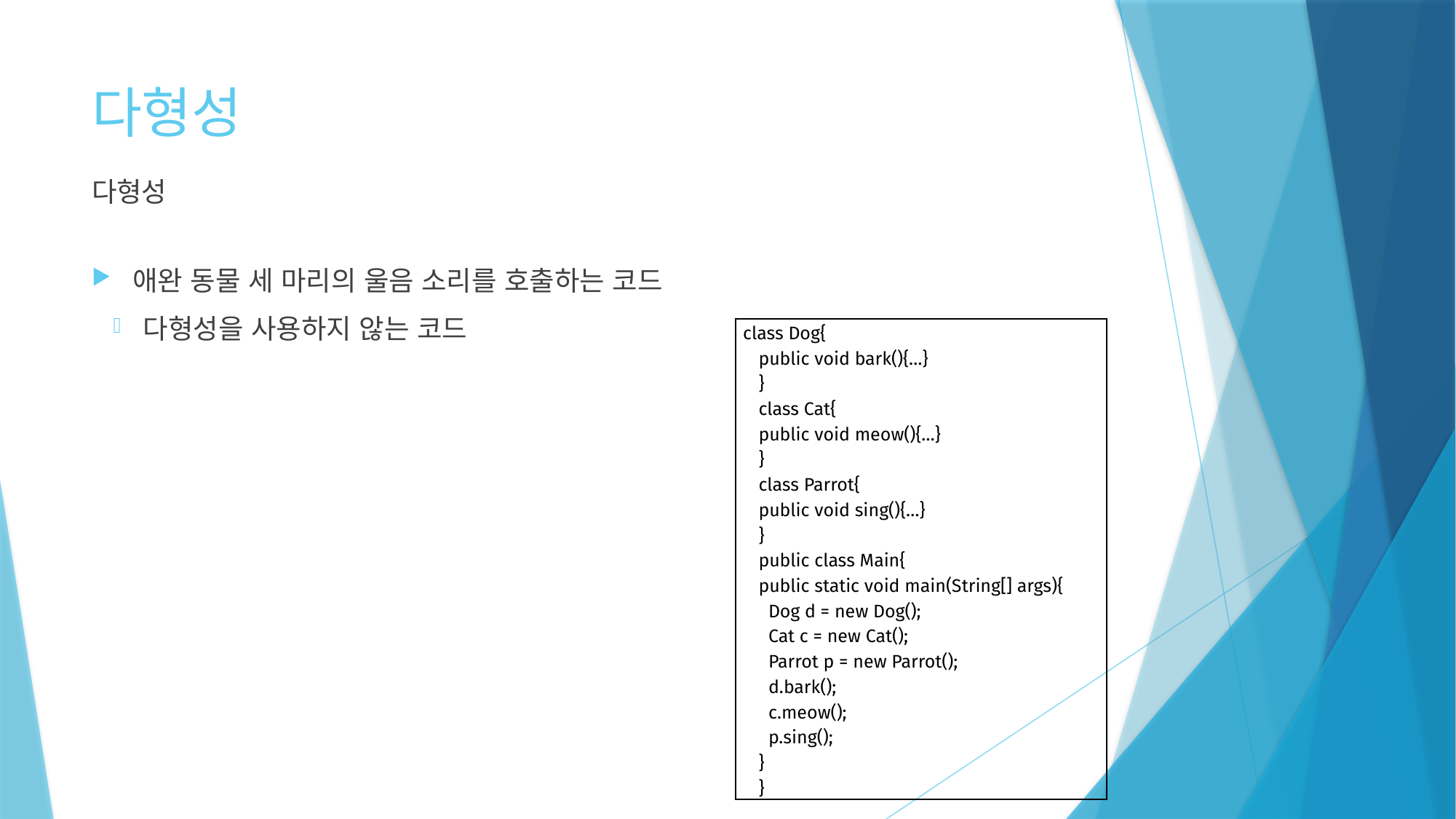

# 다형성
다형성
애완 동물 세 마리의 울음 소리를 호출하는 코드
다형성을 사용하지 않는 코드
| class Dog{ public void bark(){…} } class Cat{ public void meow(){…} } class Parrot{ public void sing(){…} } public class Main{ public static void main(String[] args){ Dog d = new Dog(); Cat c = new Cat(); Parrot p = new Parrot(); d.bark(); c.meow(); p.sing(); } } |
| --- |